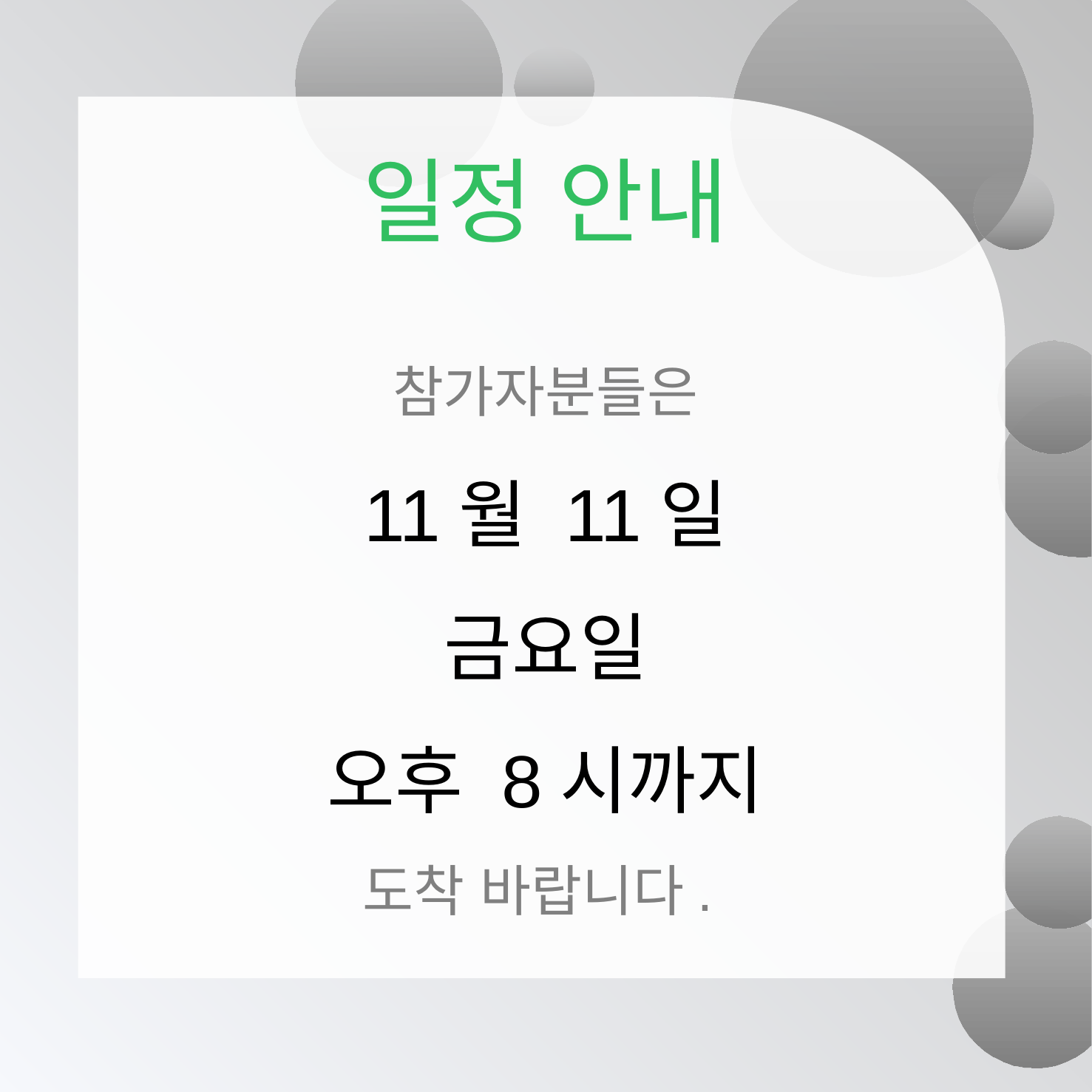

일정 안내

참가자분들은
11월 11일 금요일
오후 8시까지
도착 바랍니다.